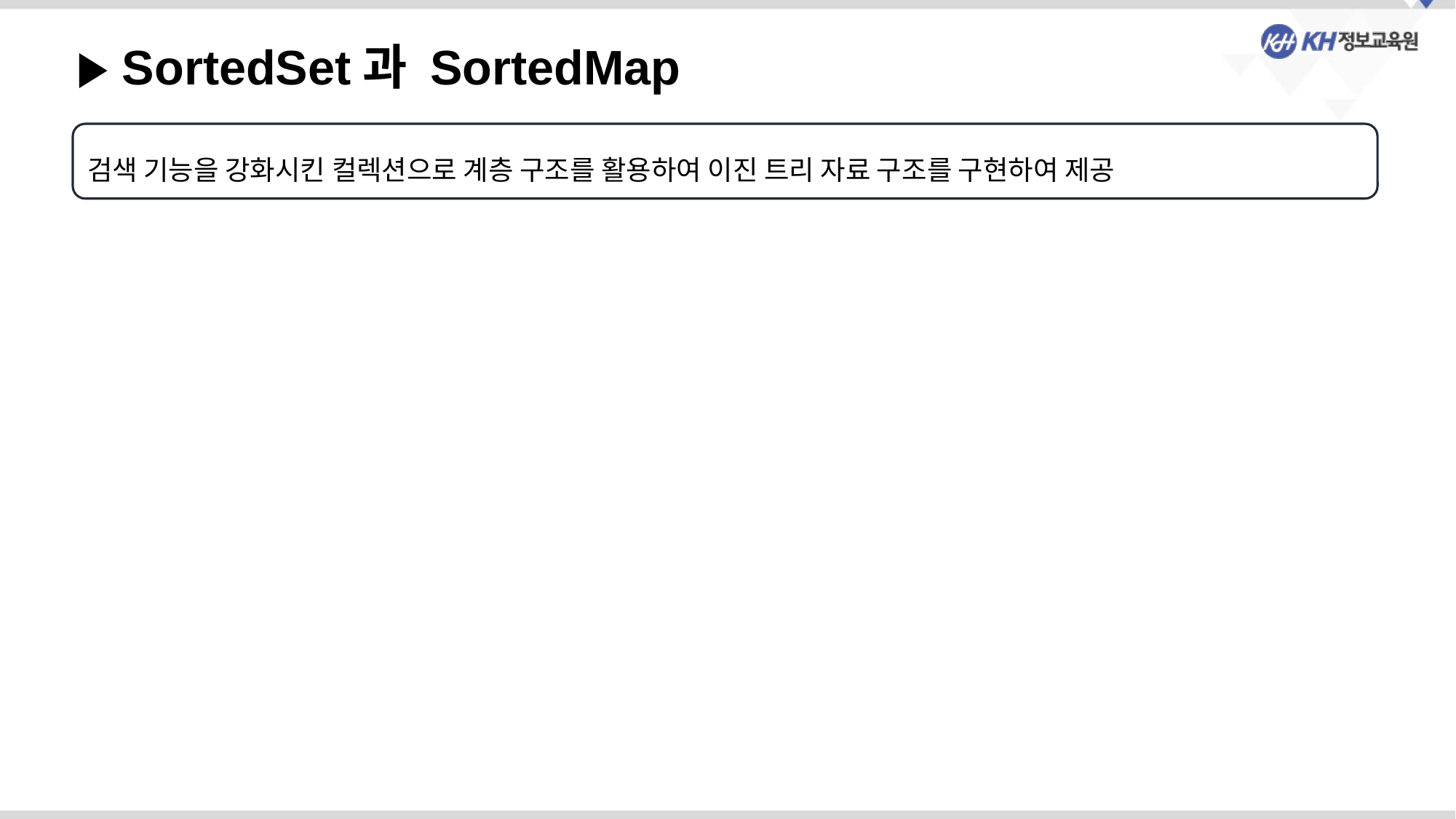

▶ SortedSet과 SortedMap
검색 기능을 강화시킨 컬렉션으로 계층 구조를 활용하여 이진 트리 자료 구조를 구현하여 제공